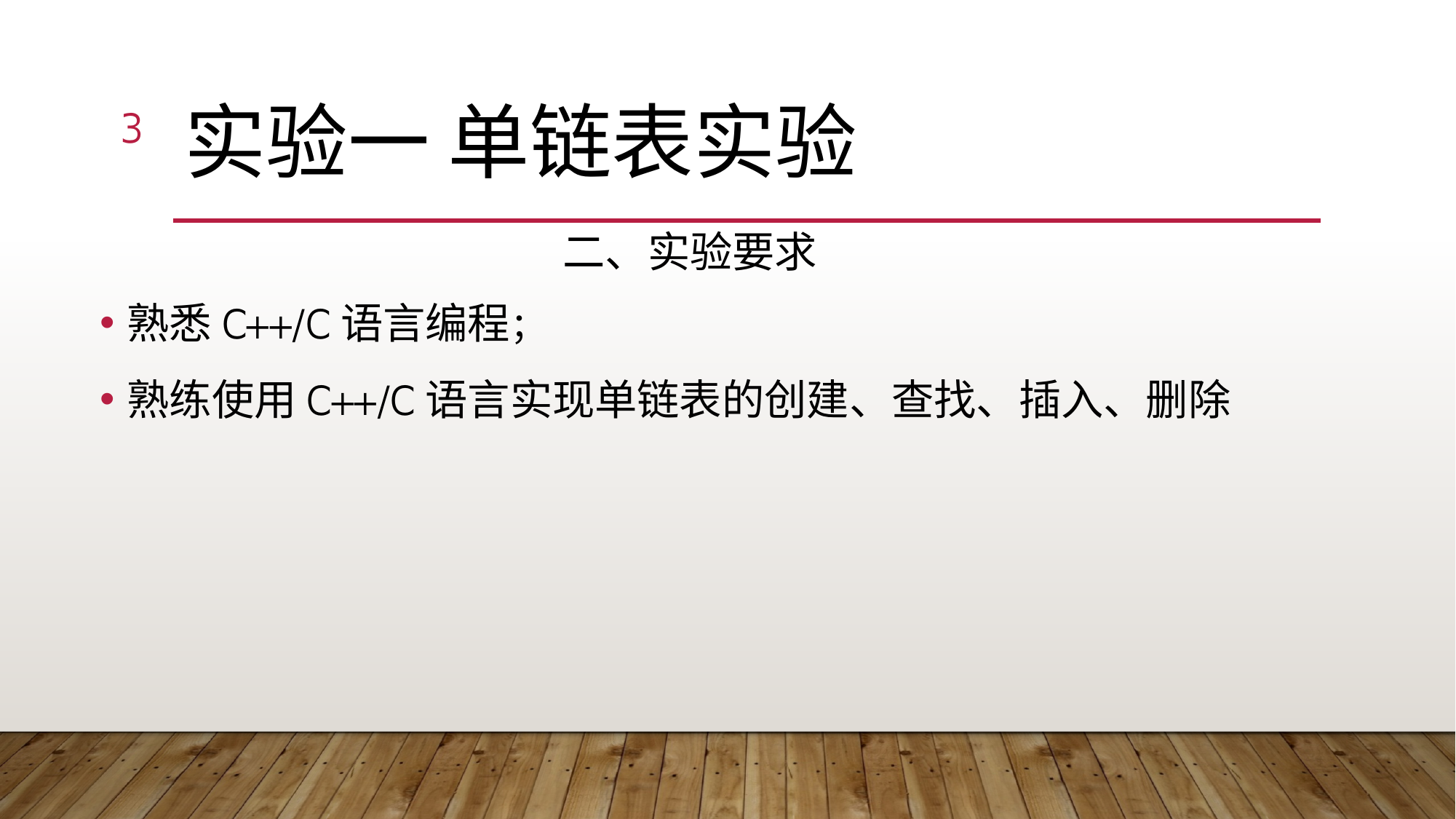

3
# 实验一 单链表实验
二、实验要求
熟悉C++/C语言编程；
熟练使用C++/C语言实现单链表的创建、查找、插入、删除